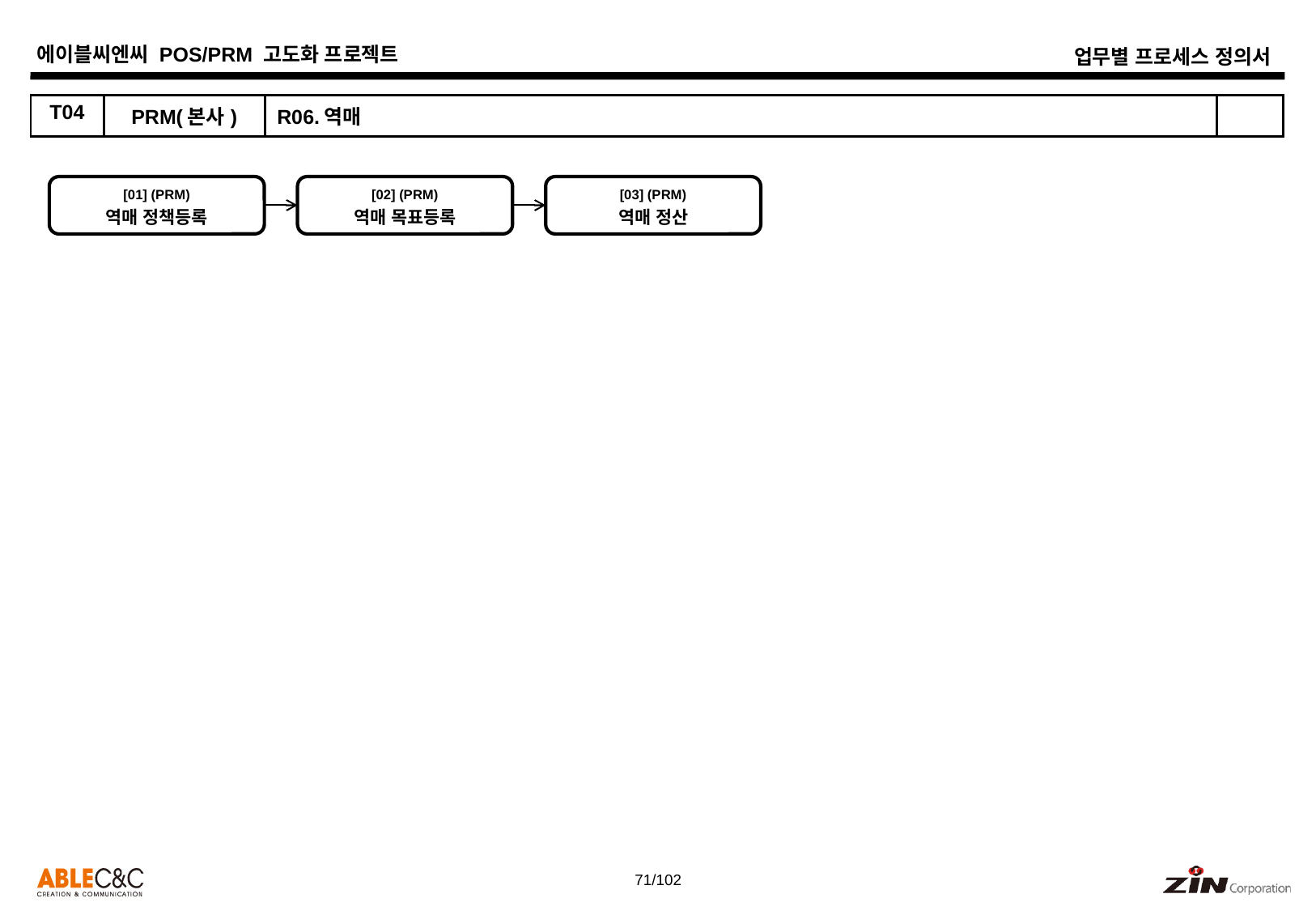

| T04 | PRM(본사) | R06.역매 |  |
| --- | --- | --- | --- |
[01] (PRM)
역매 정책등록
[02] (PRM)
역매 목표등록
[03] (PRM)
역매 정산